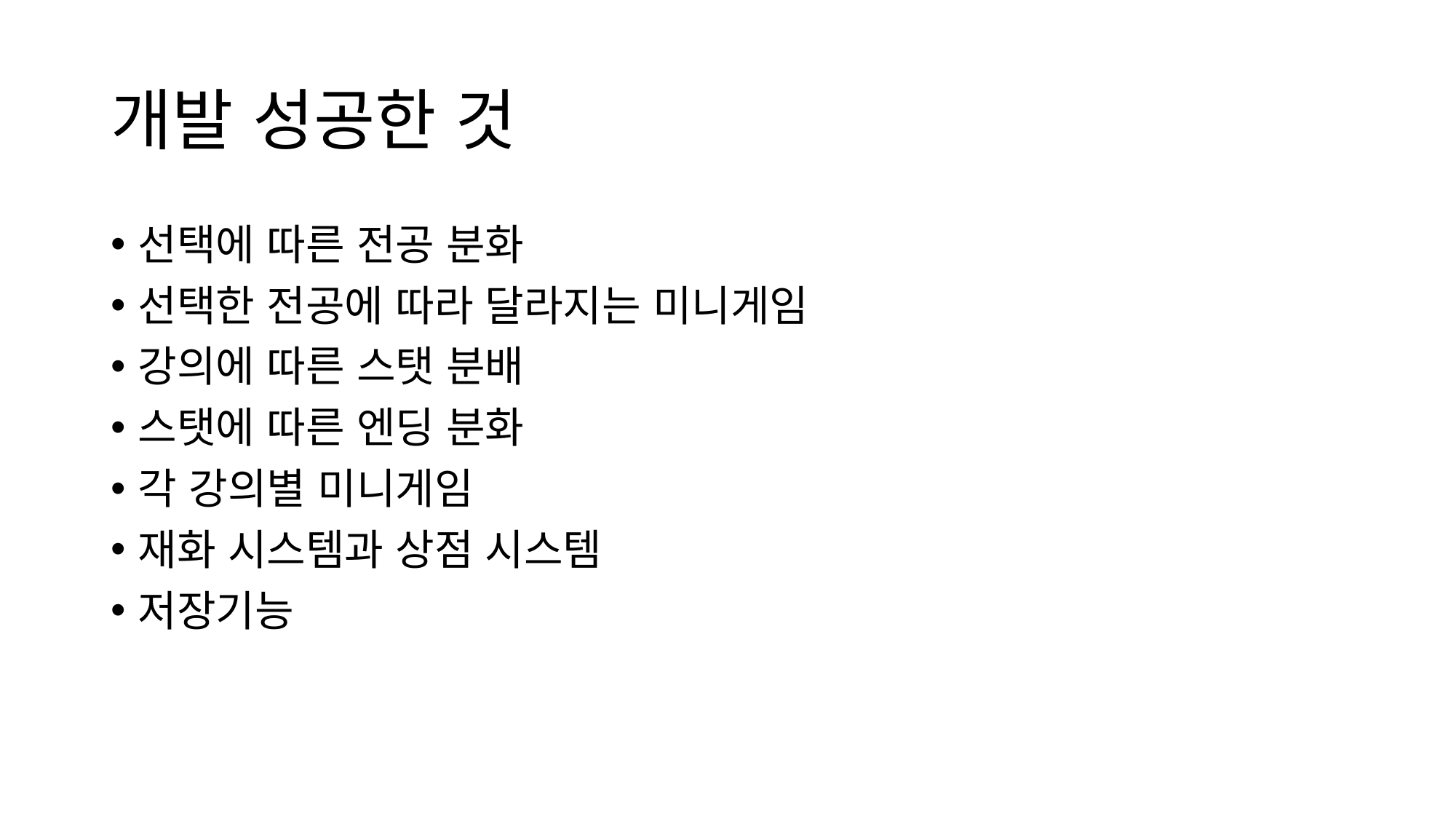

# 개발 성공한 것
선택에 따른 전공 분화
선택한 전공에 따라 달라지는 미니게임
강의에 따른 스탯 분배
스탯에 따른 엔딩 분화
각 강의별 미니게임
재화 시스템과 상점 시스템
저장기능